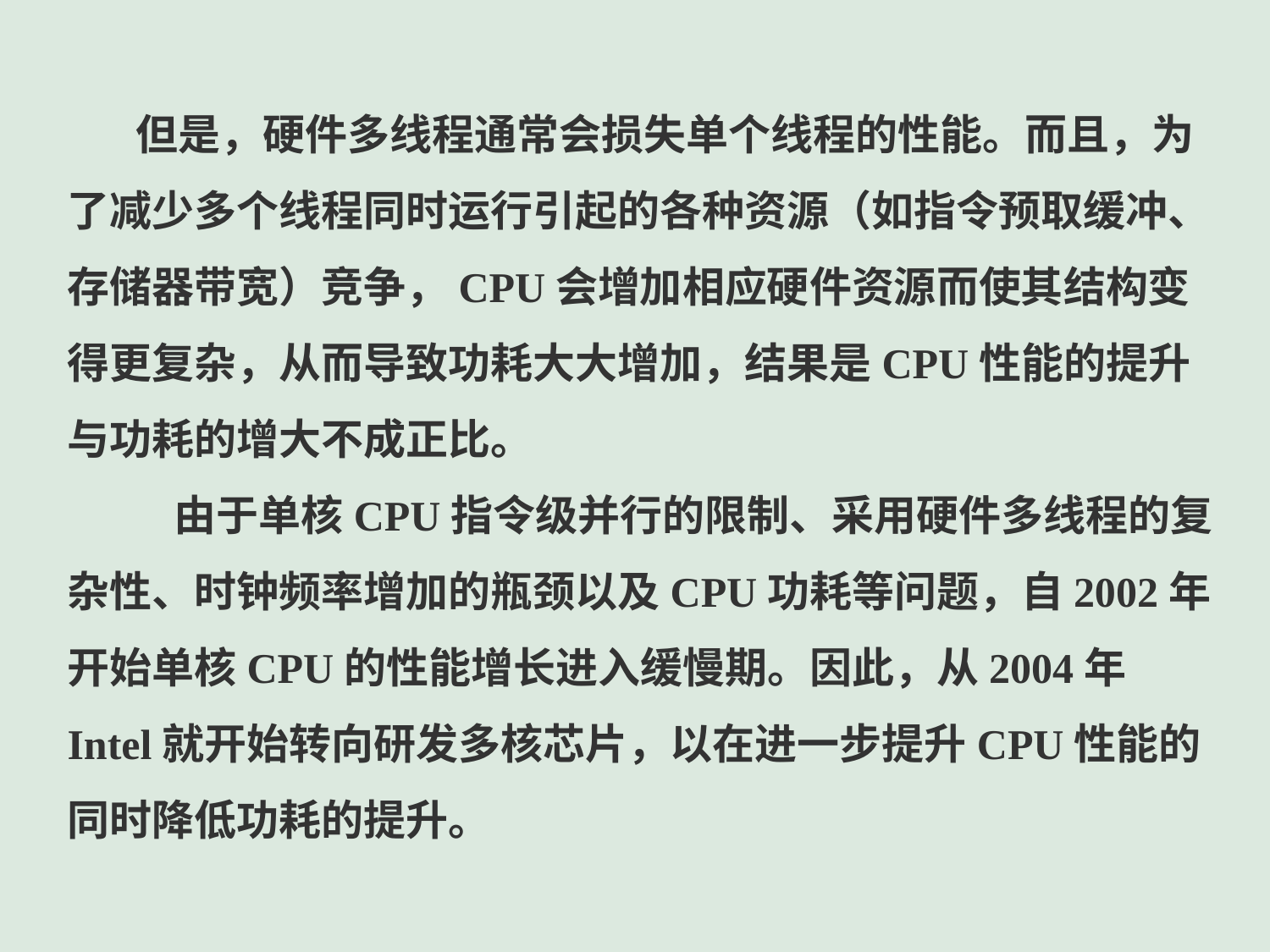

但是，硬件多线程通常会损失单个线程的性能。而且，为了减少多个线程同时运行引起的各种资源（如指令预取缓冲、存储器带宽）竞争，CPU会增加相应硬件资源而使其结构变得更复杂，从而导致功耗大大增加，结果是CPU性能的提升与功耗的增大不成正比。
       由于单核CPU指令级并行的限制、采用硬件多线程的复杂性、时钟频率增加的瓶颈以及CPU功耗等问题，自2002年开始单核CPU的性能增长进入缓慢期。因此，从2004年Intel就开始转向研发多核芯片，以在进一步提升CPU性能的同时降低功耗的提升。